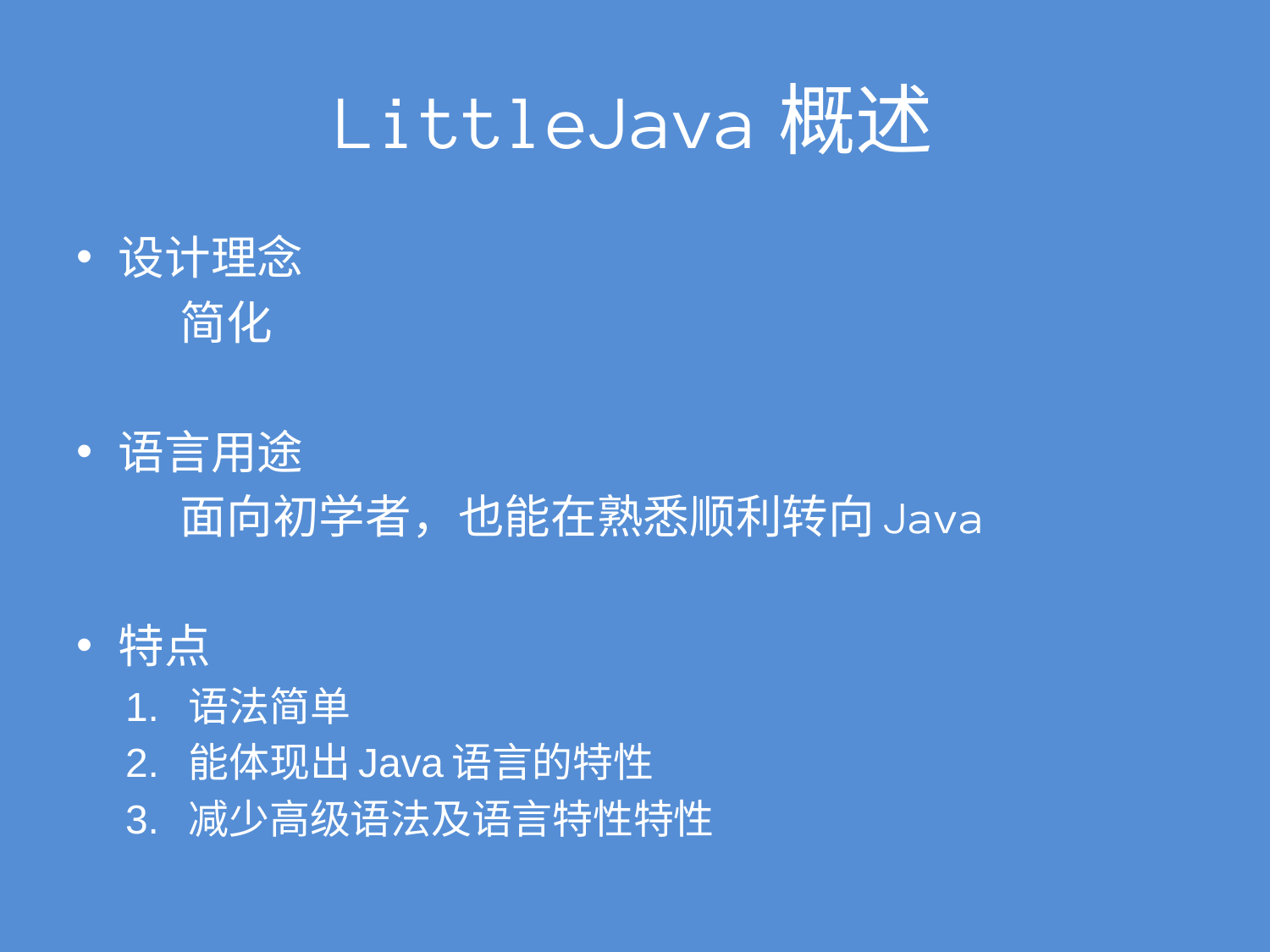

# LittleJava概述
设计理念
	简化

语言用途
	面向初学者，也能在熟悉顺利转向Java

特点
语法简单
能体现出Java语言的特性
减少高级语法及语言特性特性